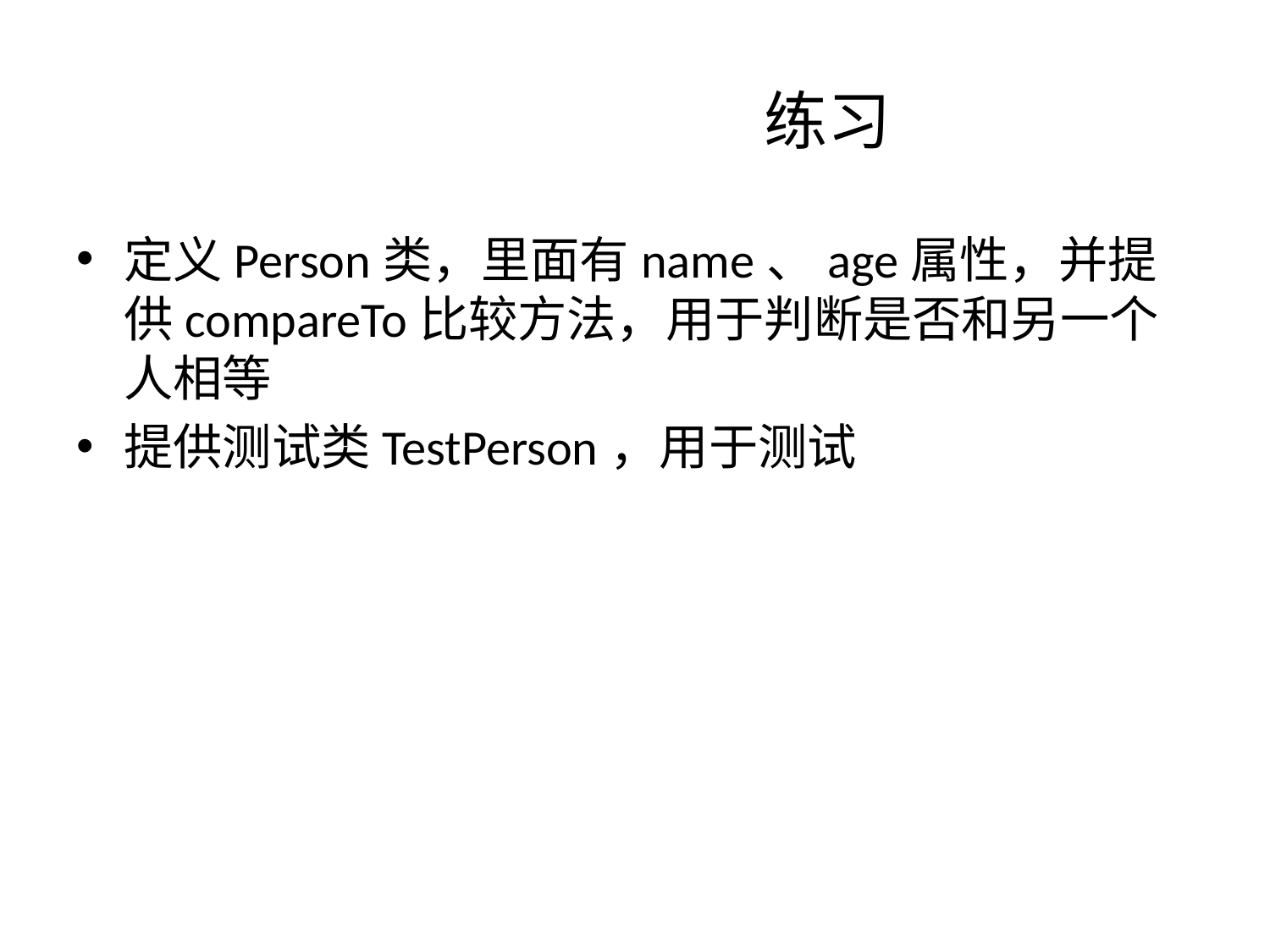

# 练习
定义Person类，里面有name、age属性，并提供compareTo比较方法，用于判断是否和另一个人相等
提供测试类TestPerson，用于测试